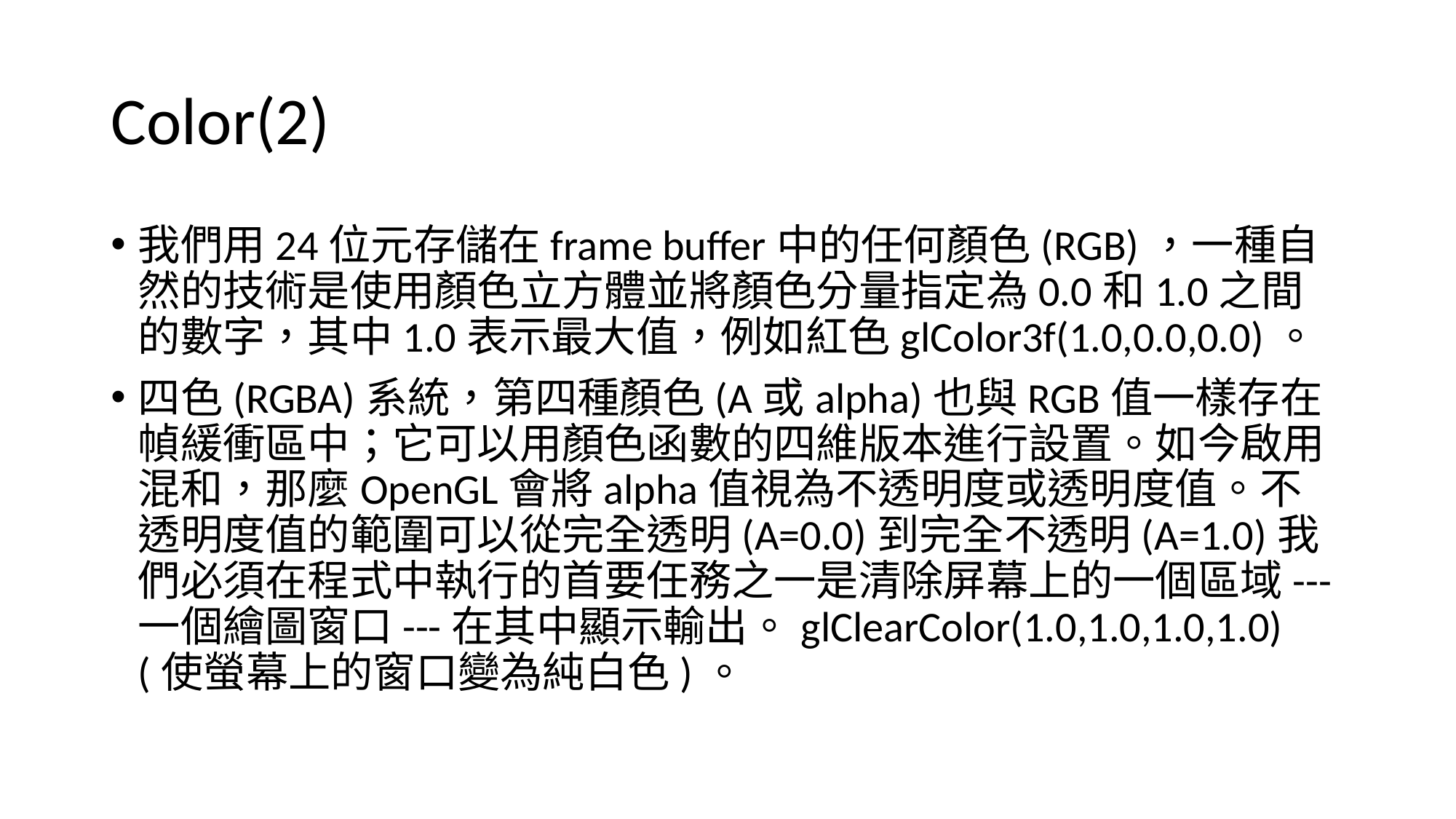

# Color(2)
我們用24位元存儲在frame buffer中的任何顏色(RGB)，一種自然的技術是使用顏色立方體並將顏色分量指定為0.0和1.0之間的數字，其中1.0表示最大值，例如紅色glColor3f(1.0,0.0,0.0)。
四色(RGBA)系統，第四種顏色(A或alpha)也與RGB值一樣存在幀緩衝區中；它可以用顏色函數的四維版本進行設置。如今啟用混和，那麼OpenGL會將alpha值視為不透明度或透明度值。不透明度值的範圍可以從完全透明(A=0.0)到完全不透明(A=1.0)我們必須在程式中執行的首要任務之一是清除屏幕上的一個區域---一個繪圖窗口---在其中顯示輸出。glClearColor(1.0,1.0,1.0,1.0)(使螢幕上的窗口變為純白色)。